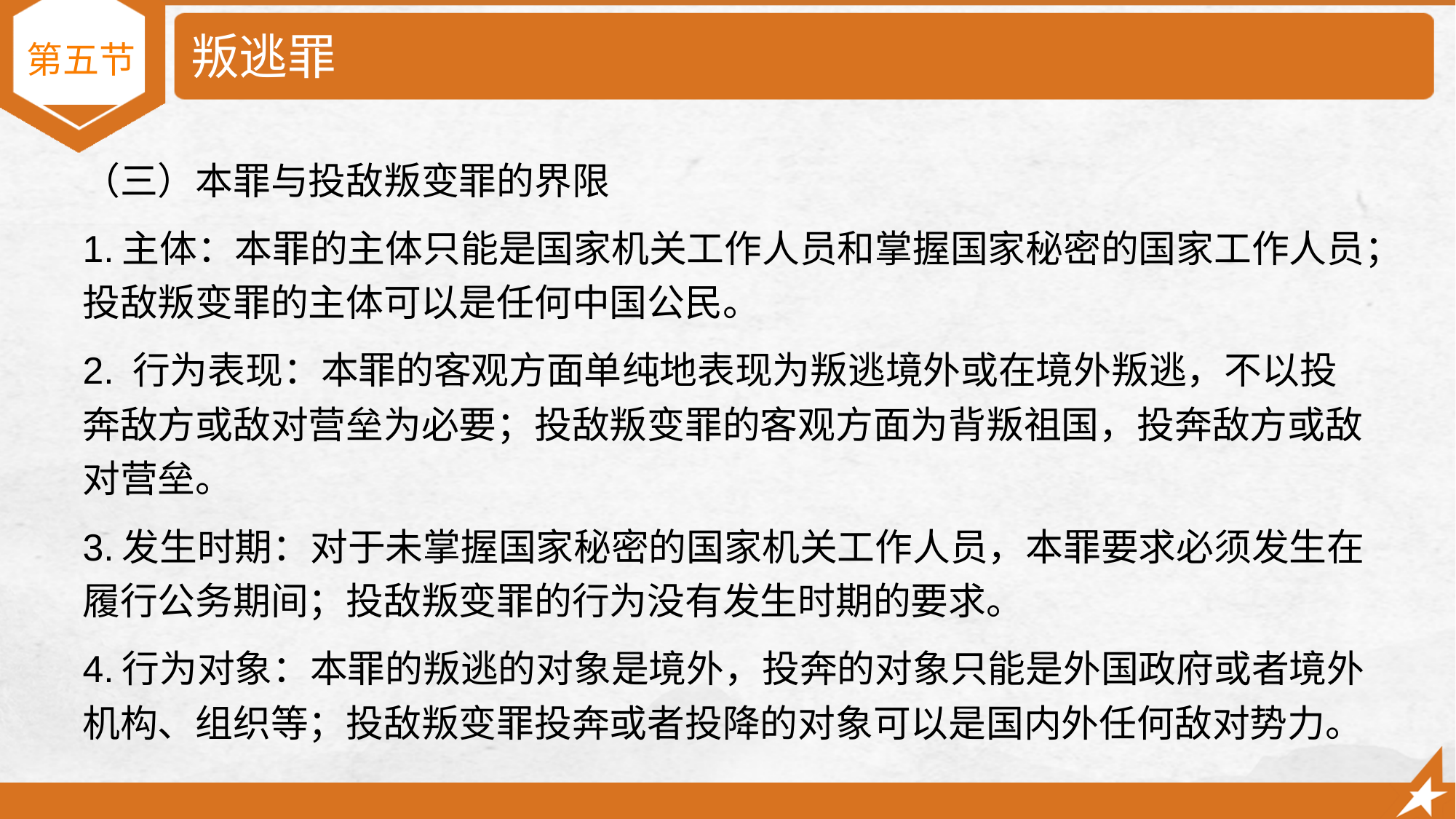

# 叛逃罪
第五节
（三）本罪与投敌叛变罪的界限
1.主体：本罪的主体只能是国家机关工作人员和掌握国家秘密的国家工作人员；投敌叛变罪的主体可以是任何中国公民。
2. 行为表现：本罪的客观方面单纯地表现为叛逃境外或在境外叛逃，不以投奔敌方或敌对营垒为必要；投敌叛变罪的客观方面为背叛祖国，投奔敌方或敌对营垒。
3.发生时期：对于未掌握国家秘密的国家机关工作人员，本罪要求必须发生在履行公务期间；投敌叛变罪的行为没有发生时期的要求。
4.行为对象：本罪的叛逃的对象是境外，投奔的对象只能是外国政府或者境外机构、组织等；投敌叛变罪投奔或者投降的对象可以是国内外任何敌对势力。